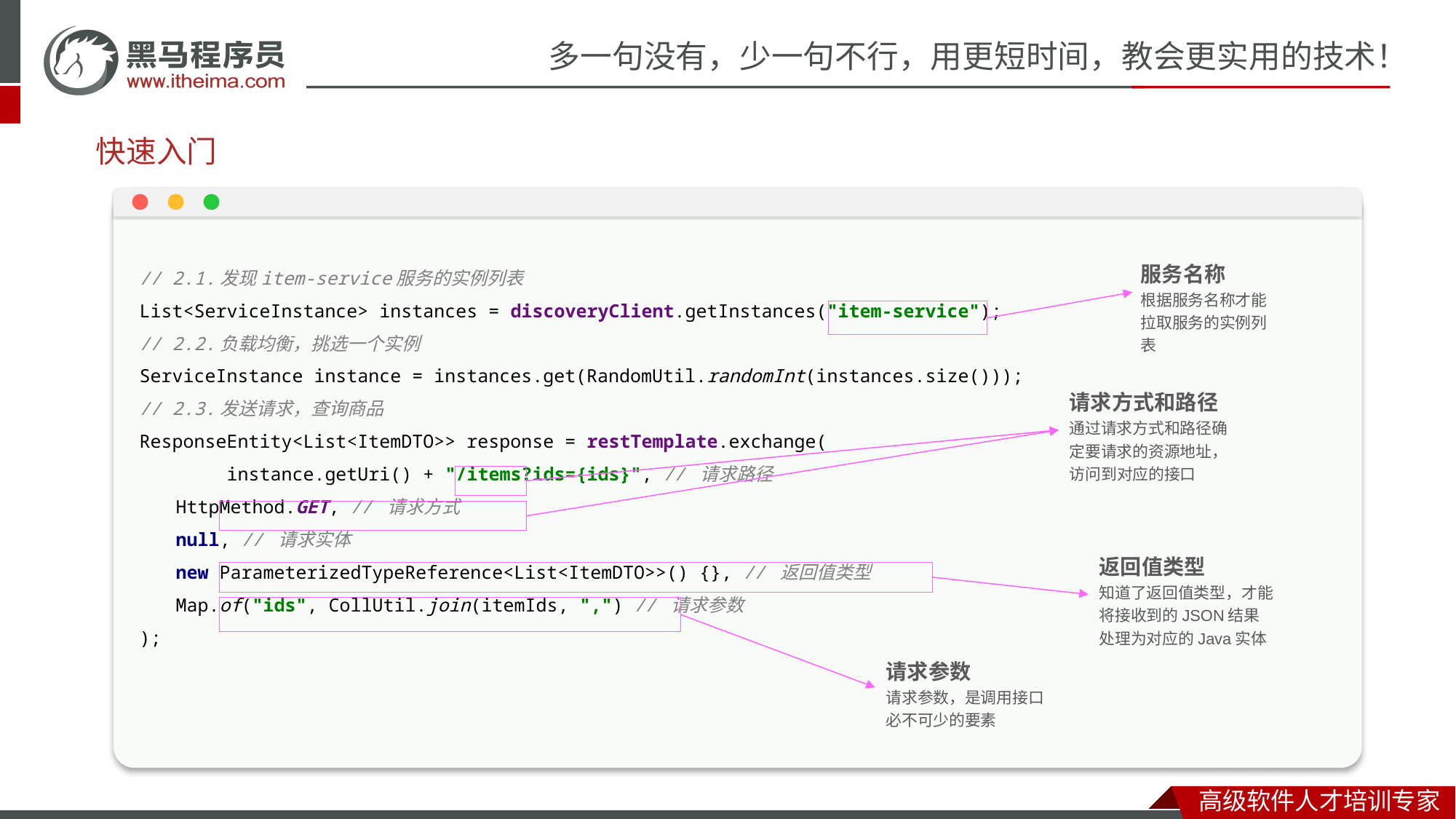

# 快速入门

// 2.1.发现item-service服务的实例列表
List<ServiceInstance> instances = discoveryClient.getInstances("item-service");
// 2.2.负载均衡，挑选一个实例
ServiceInstance instance = instances.get(RandomUtil.randomInt(instances.size()));
// 2.3.发送请求，查询商品
ResponseEntity<List<ItemDTO>> response = restTemplate.exchange(
        instance.getUri() + "/items?ids={ids}", // 请求路径
        HttpMethod.GET, // 请求方式
        null, // 请求实体
        new ParameterizedTypeReference<List<ItemDTO>>() {}, // 返回值类型
        Map.of("ids", CollUtil.join(itemIds, ",") // 请求参数
);
服务名称
根据服务名称才能拉取服务的实例列表

请求方式和路径
通过请求方式和路径确定要请求的资源地址，访问到对应的接口

返回值类型
知道了返回值类型，才能将接收到的JSON结果处理为对应的Java实体

请求参数
请求参数，是调用接口必不可少的要素